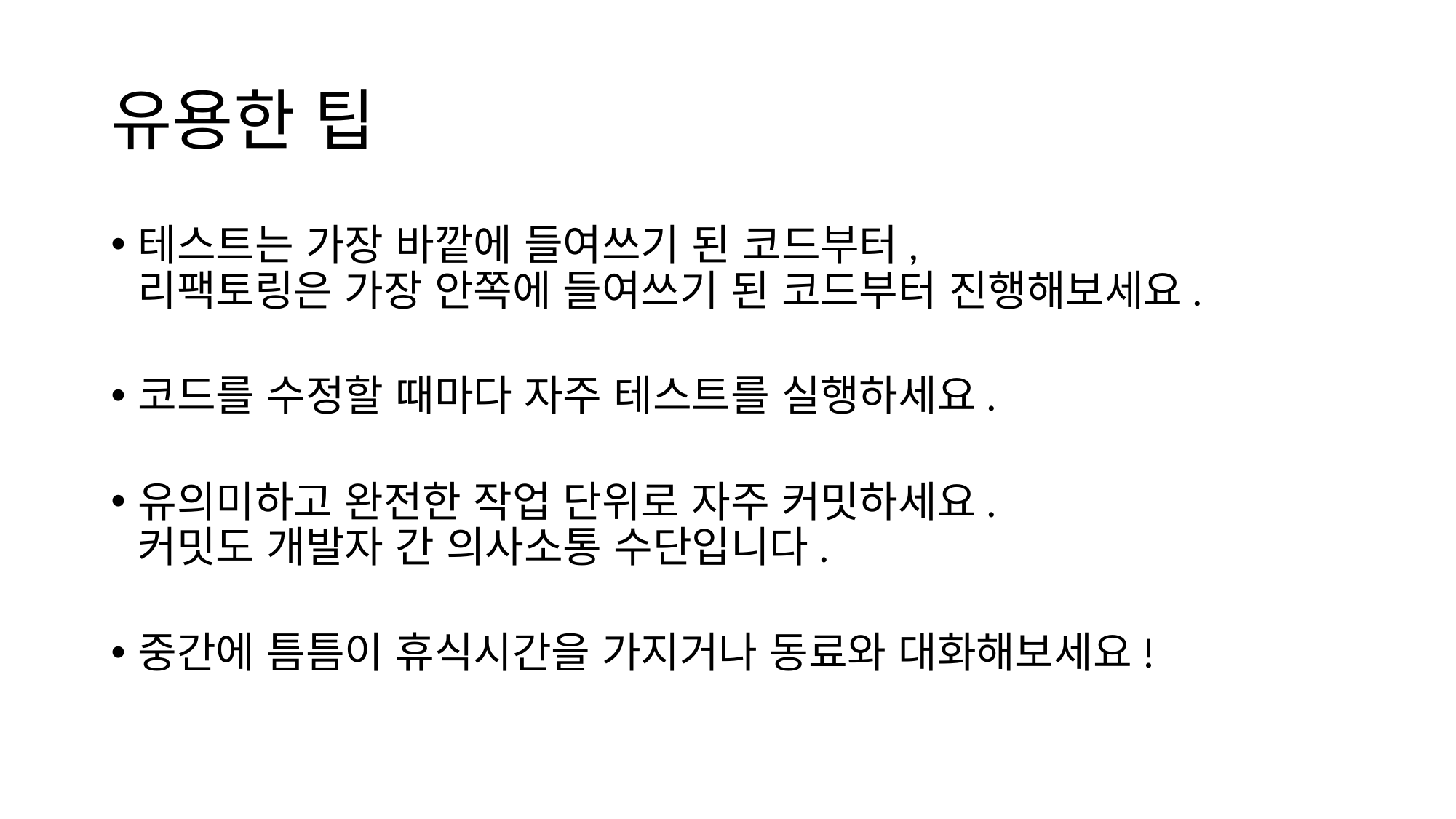

# 유용한 팁
테스트는 가장 바깥에 들여쓰기 된 코드부터,
리팩토링은 가장 안쪽에 들여쓰기 된 코드부터 진행해보세요.

코드를 수정할 때마다 자주 테스트를 실행하세요.

유의미하고 완전한 작업 단위로 자주 커밋하세요.
커밋도 개발자 간 의사소통 수단입니다.

중간에 틈틈이 휴식시간을 가지거나 동료와 대화해보세요!